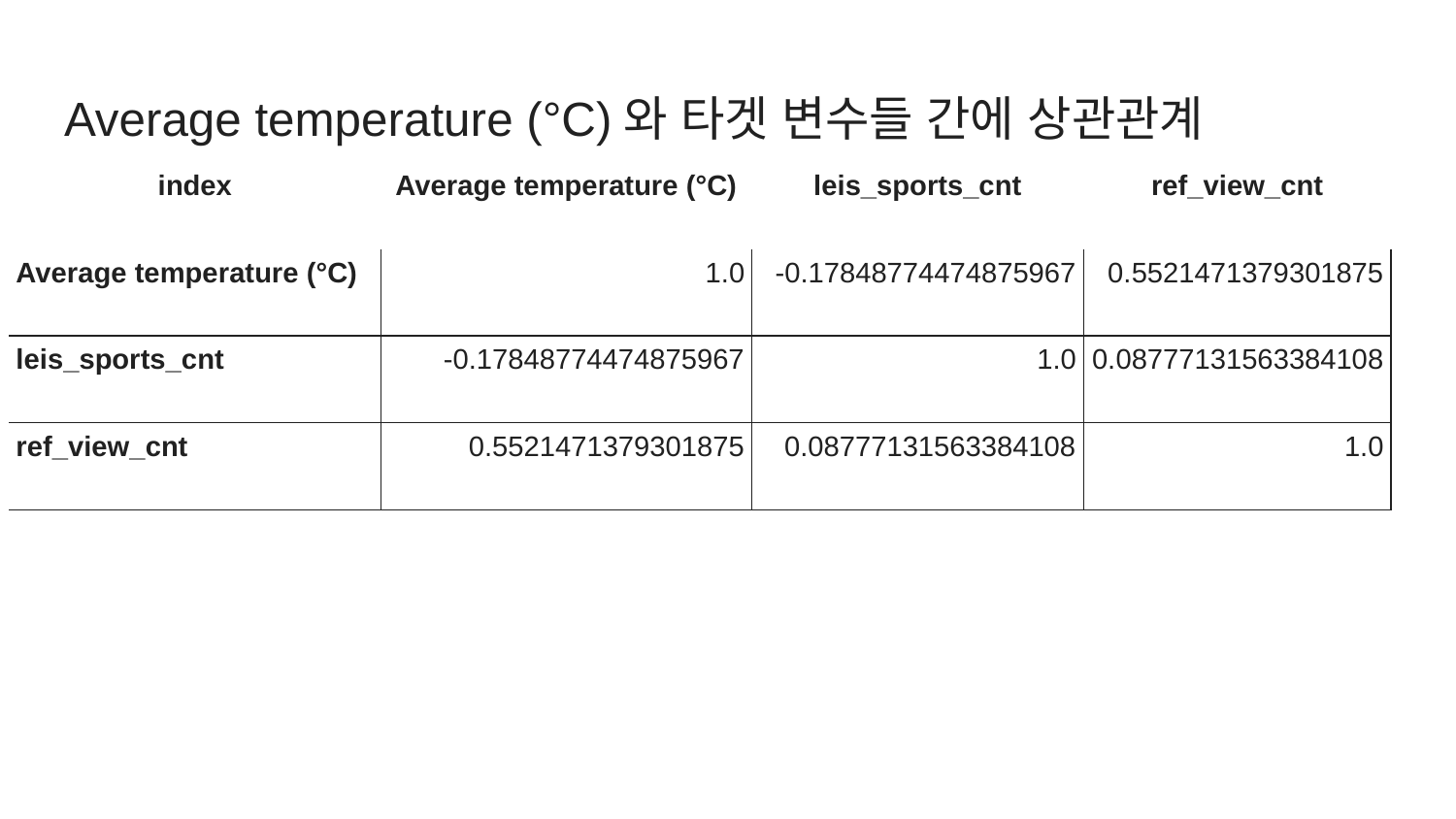

# Average temperature (°C)와 타겟 변수들 간에 상관관계
| index | Average temperature (°C) | leis\_sports\_cnt | ref\_view\_cnt |
| --- | --- | --- | --- |
| Average temperature (°C) | 1.0 | -0.17848774474875967 | 0.5521471379301875 |
| leis\_sports\_cnt | -0.17848774474875967 | 1.0 | 0.08777131563384108 |
| ref\_view\_cnt | 0.5521471379301875 | 0.08777131563384108 | 1.0 |